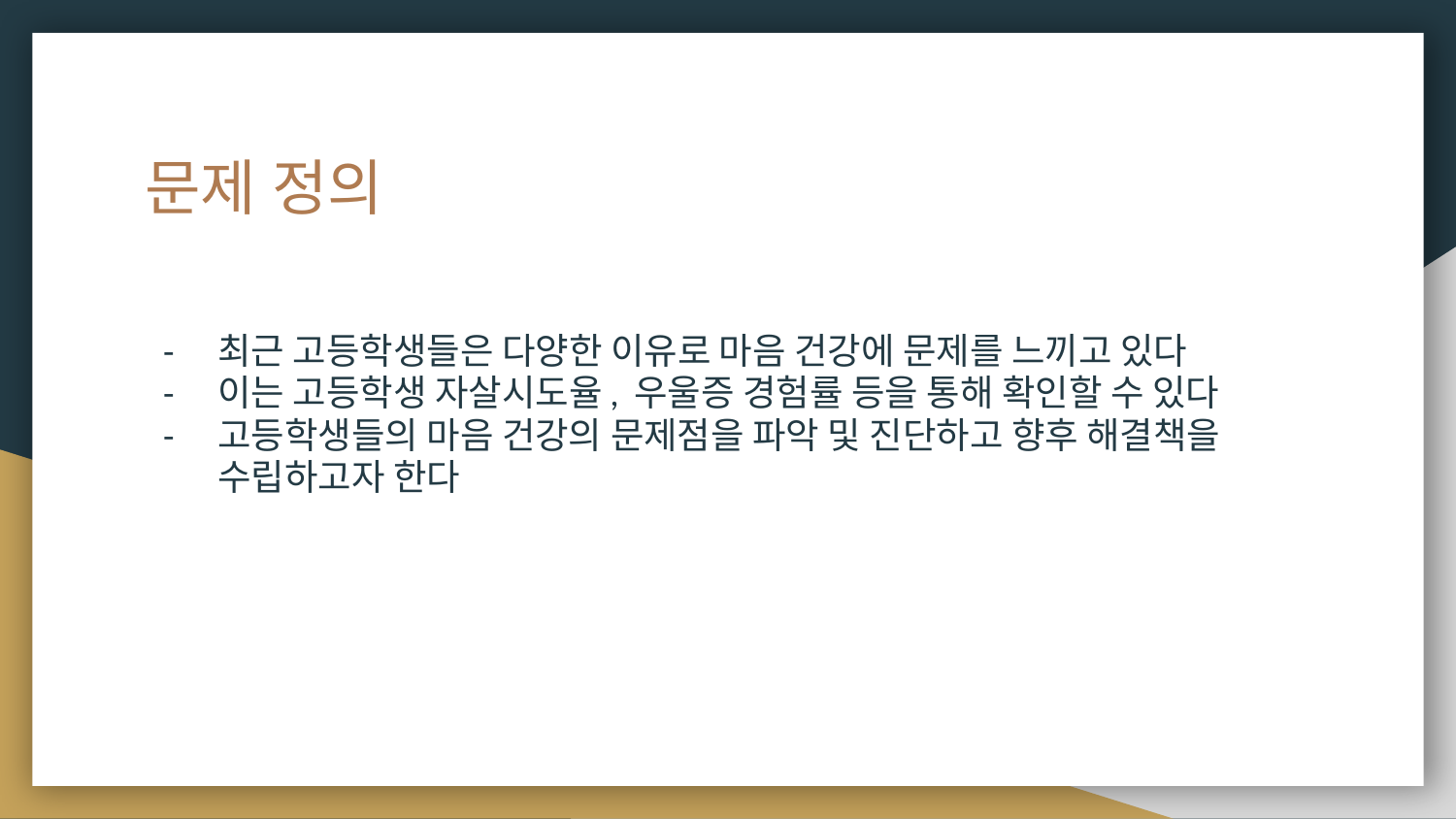

# 문제 정의
최근 고등학생들은 다양한 이유로 마음 건강에 문제를 느끼고 있다
이는 고등학생 자살시도율, 우울증 경험률 등을 통해 확인할 수 있다
고등학생들의 마음 건강의 문제점을 파악 및 진단하고 향후 해결책을 수립하고자 한다